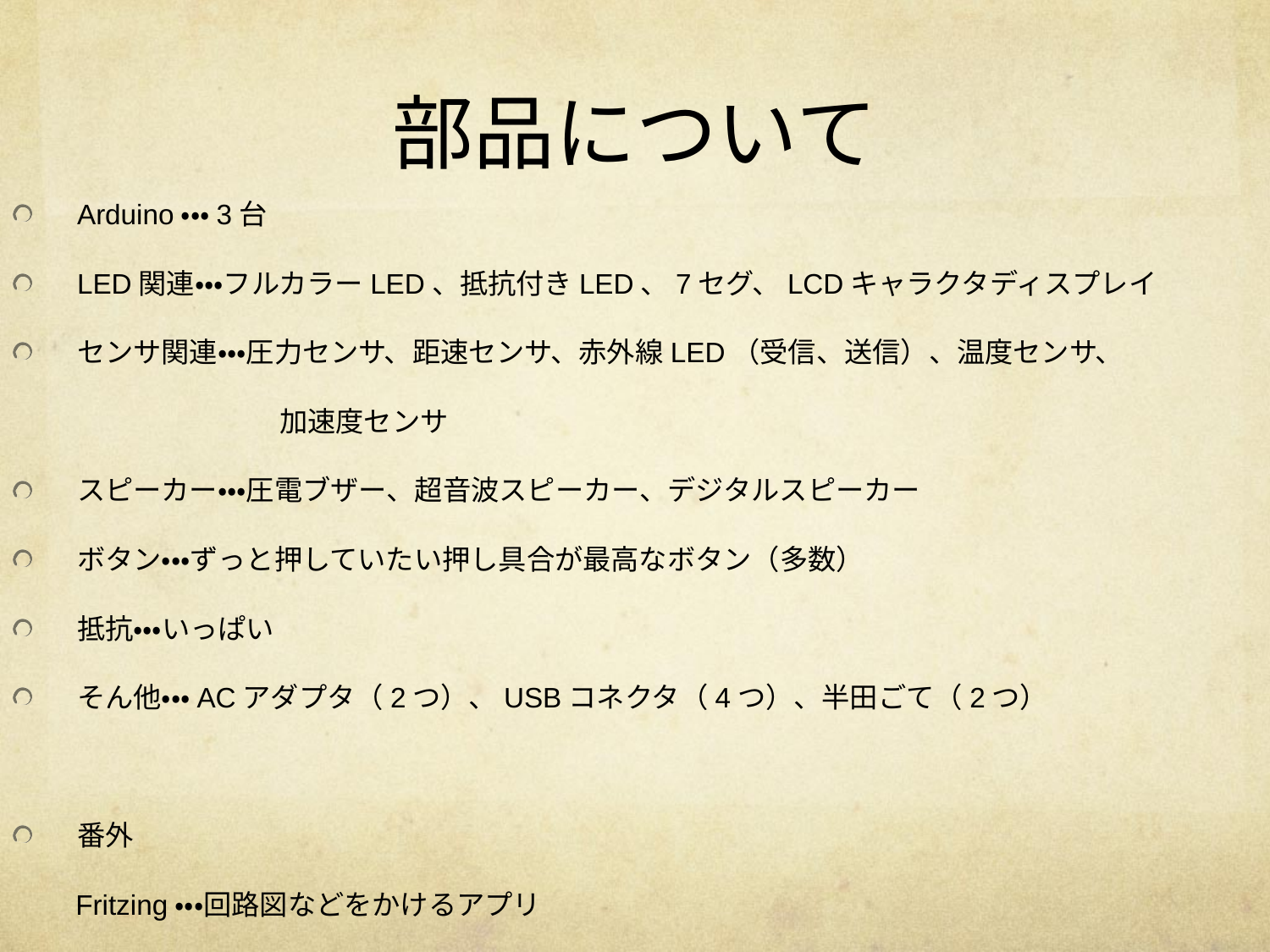

# 部品について
Arduino・・・3台
LED関連・・・フルカラーLED、抵抗付きLED、7セグ、LCDキャラクタディスプレイ
センサ関連・・・圧力センサ、距速センサ、赤外線LED（受信、送信）、温度センサ、
                                         加速度センサ
スピーカー・・・圧電ブザー、超音波スピーカー、デジタルスピーカー
ボタン・・・ずっと押していたい押し具合が最高なボタン（多数）
抵抗・・・いっぱい
そん他・・・ACアダプタ（2つ）、USBコネクタ（4つ）、半田ごて（2つ）

番外
　　Fritzing・・・回路図などをかけるアプリ